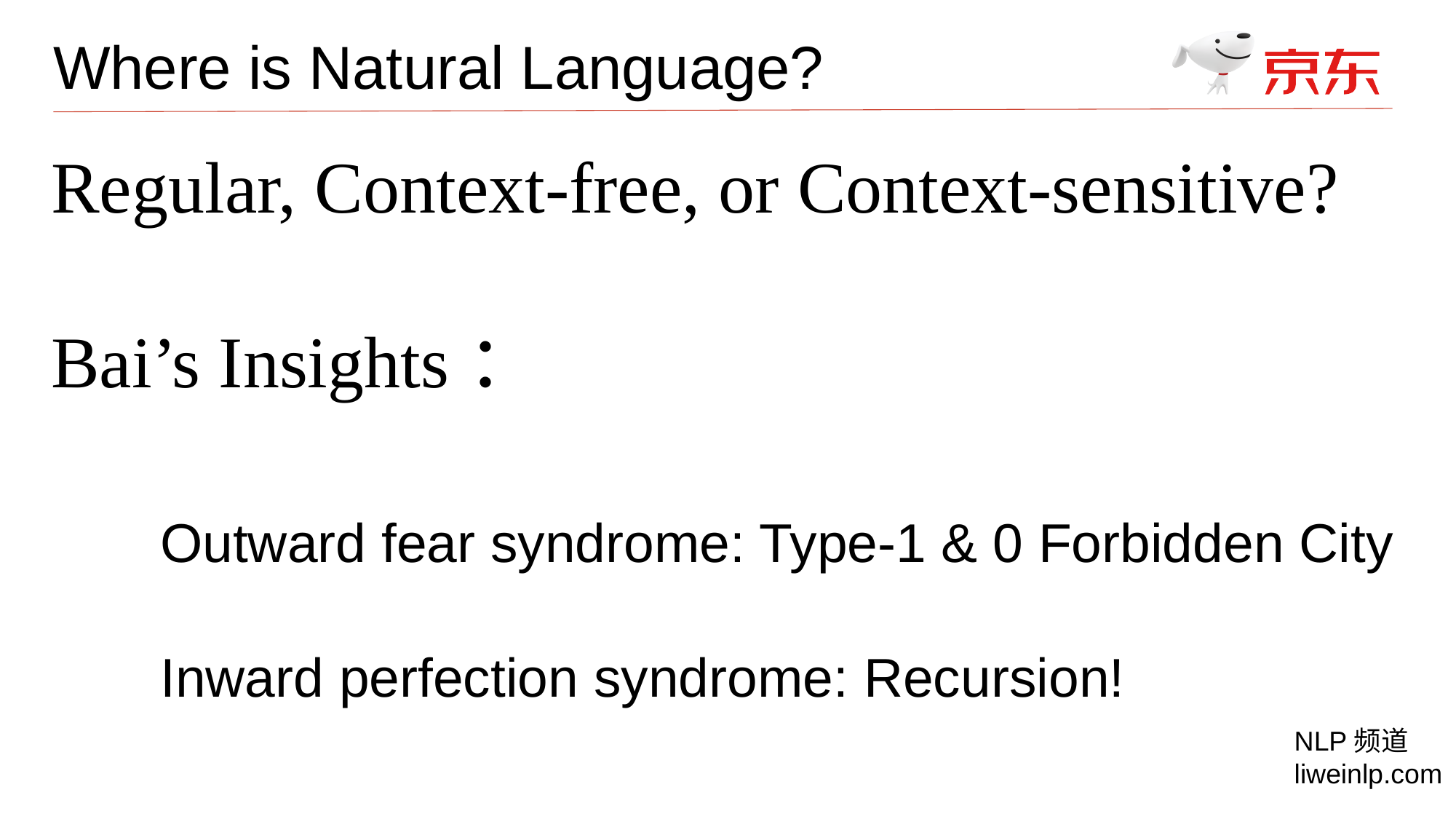

Where is Natural Language?
Regular, Context-free, or Context-sensitive?

Bai’s Insights：

	Outward fear syndrome: Type-1 & 0 Forbidden City

	Inward perfection syndrome: Recursion!

NLP频道 liweinlp.com